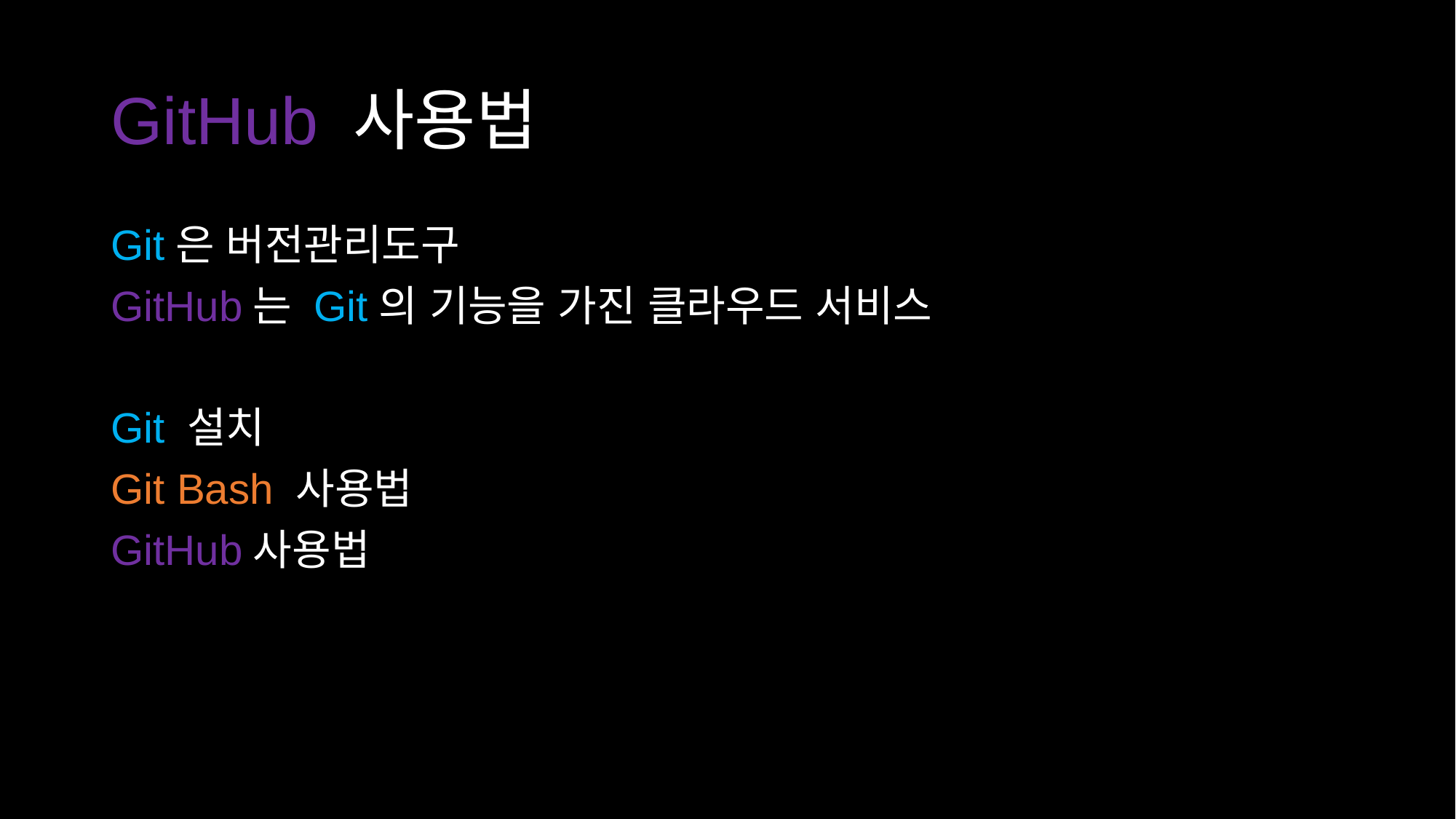

# GitHub 사용법
Git은 버전관리도구
GitHub는 Git의 기능을 가진 클라우드 서비스

Git 설치
Git Bash 사용법
GitHub사용법